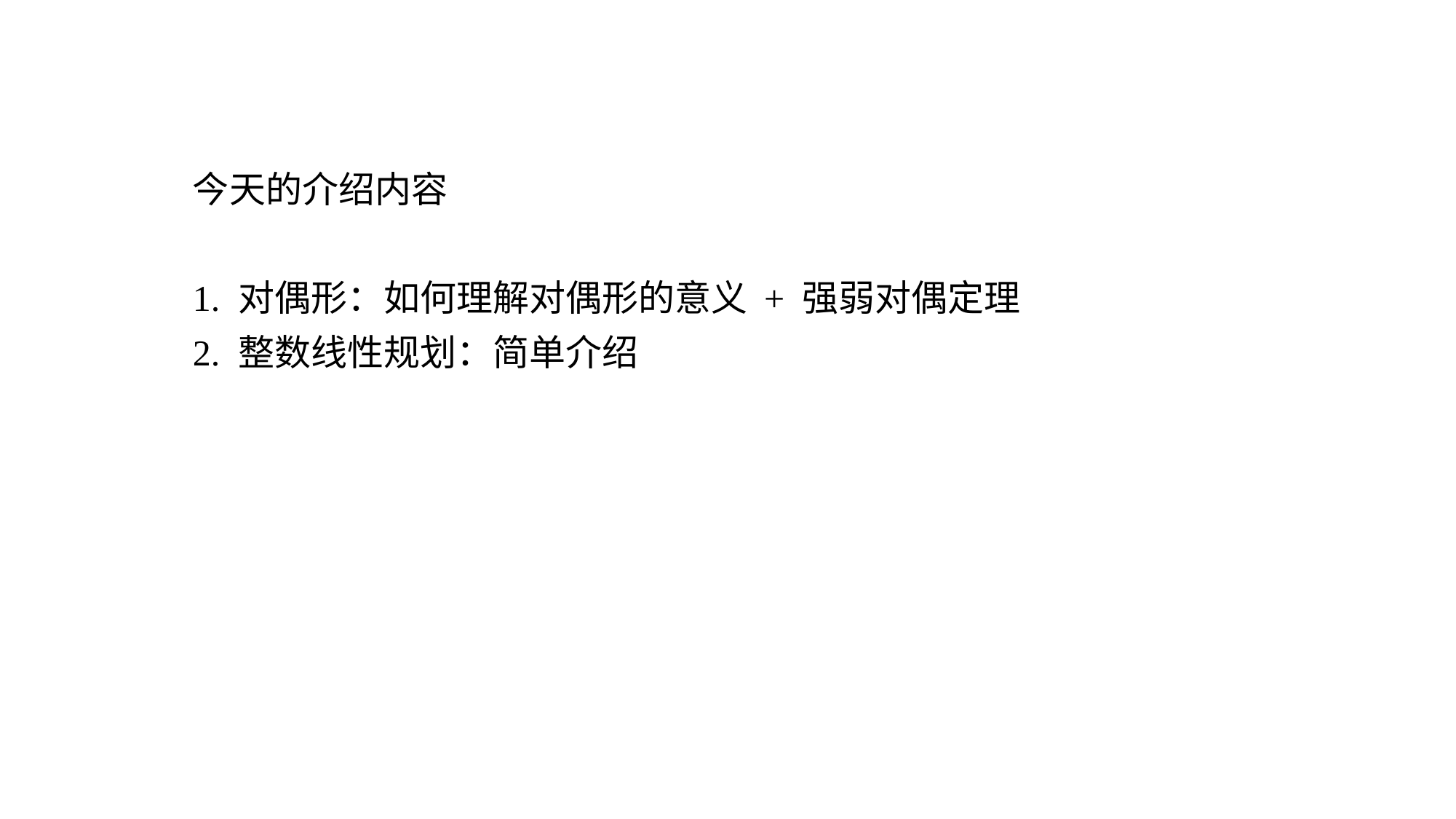

今天的介绍内容

1. 对偶形：如何理解对偶形的意义 + 强弱对偶定理
2. 整数线性规划：简单介绍